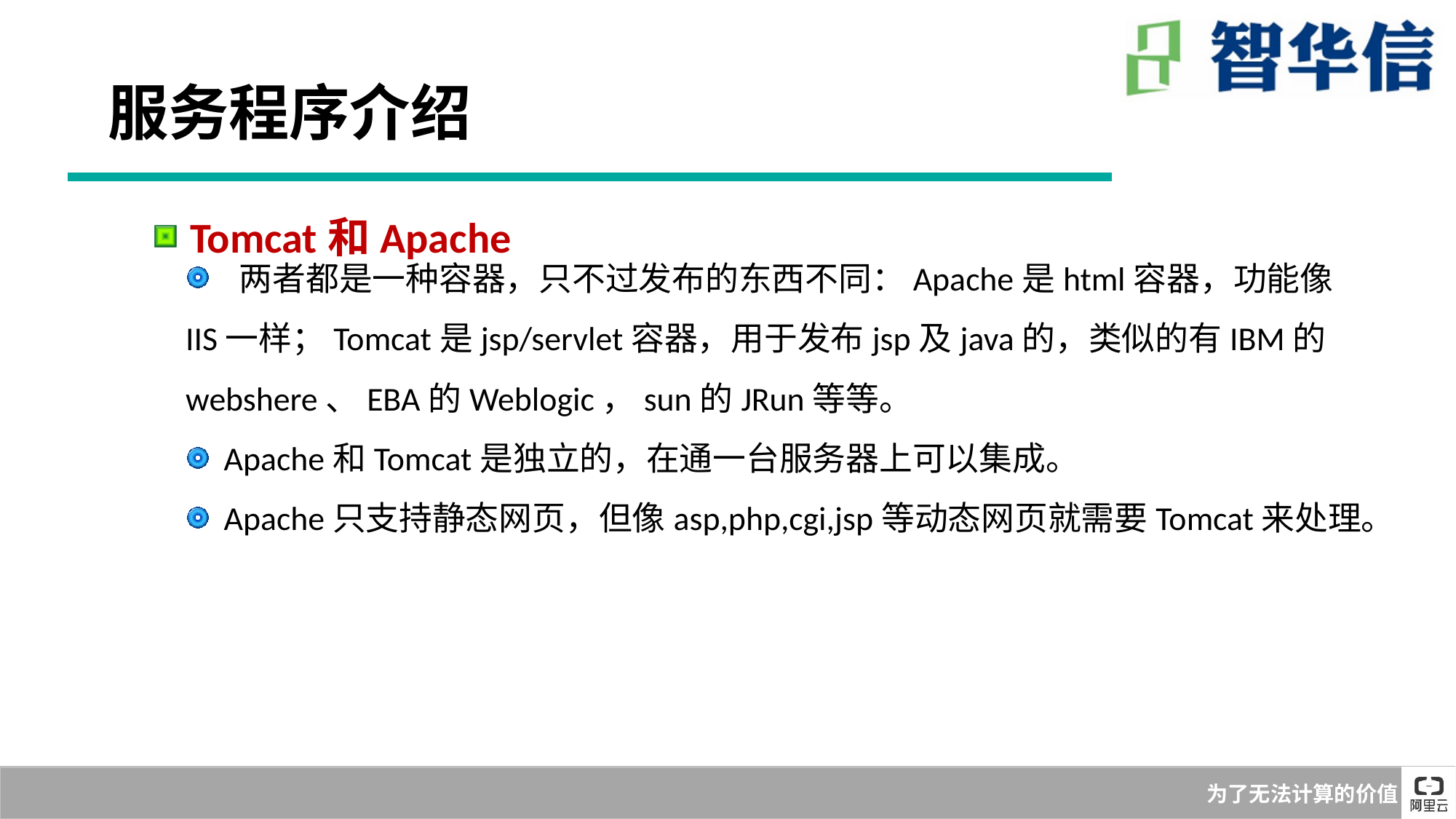

服务程序介绍
 Tomcat和Apache
   两者都是一种容器，只不过发布的东西不同：Apache是html容器，功能像IIS一样；Tomcat是jsp/servlet容器，用于发布jsp及java的，类似的有IBM的webshere、EBA的Weblogic，sun的JRun等等。
  Apache和Tomcat是独立的，在通一台服务器上可以集成。
  Apache只支持静态网页，但像asp,php,cgi,jsp等动态网页就需要Tomcat来处理。